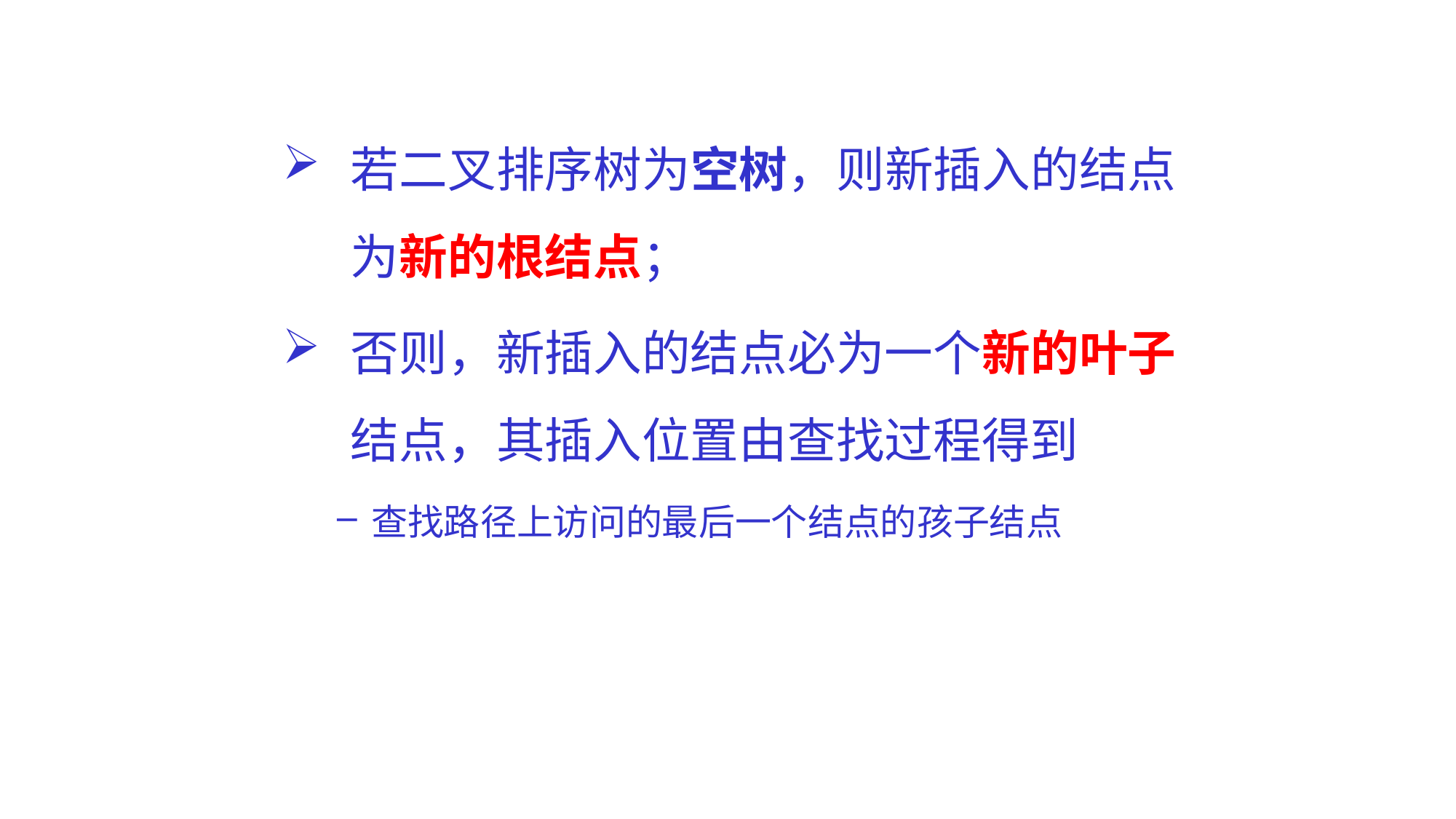

若二叉排序树为空树，则新插入的结点为新的根结点；
否则，新插入的结点必为一个新的叶子结点，其插入位置由查找过程得到
查找路径上访问的最后一个结点的孩子结点